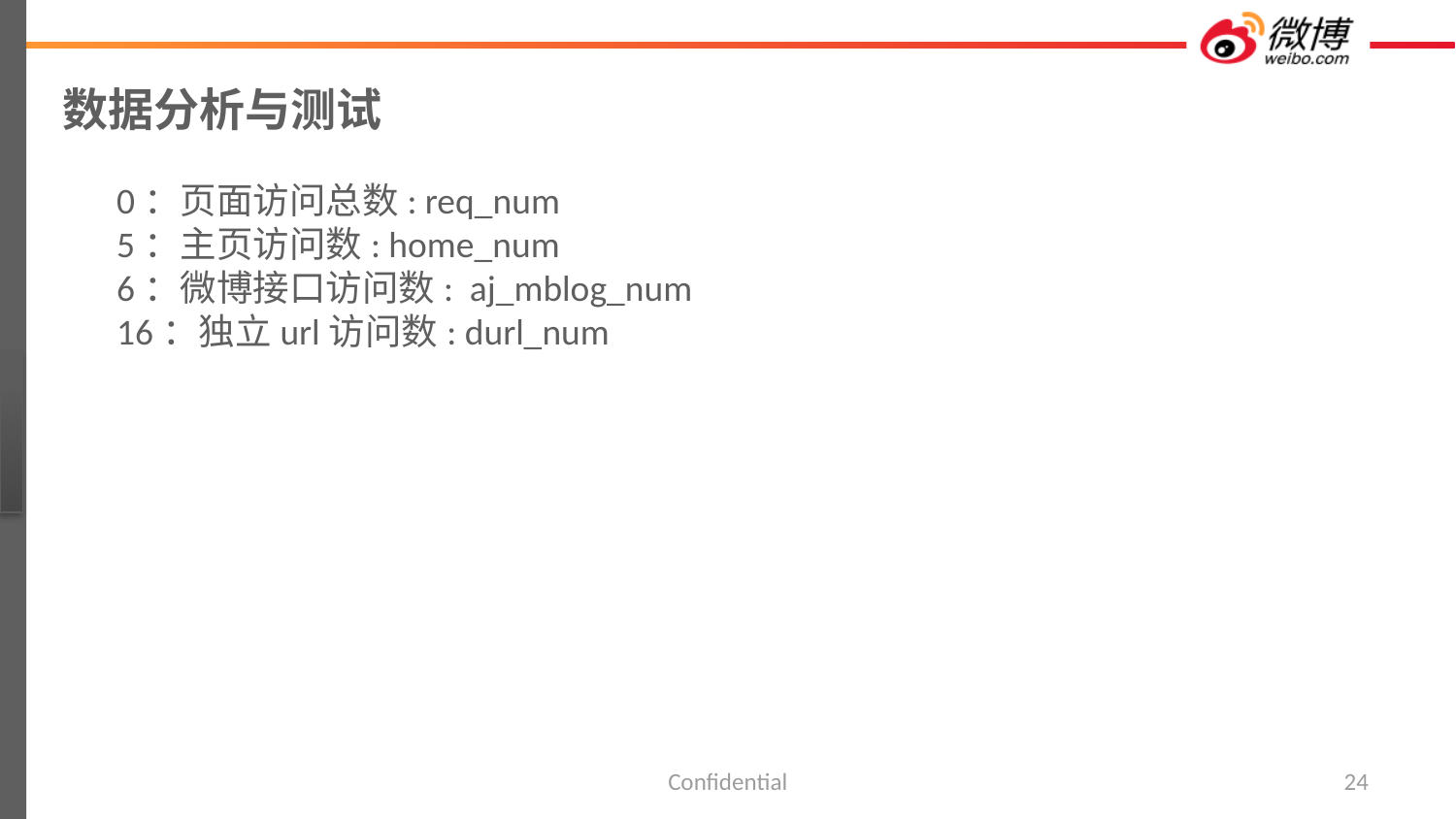

# 数据分析与测试
0：页面访问总数: req_num
5：主页访问数: home_num
6：微博接口访问数:  aj_mblog_num
16：独立url访问数: durl_num

Confidential
24